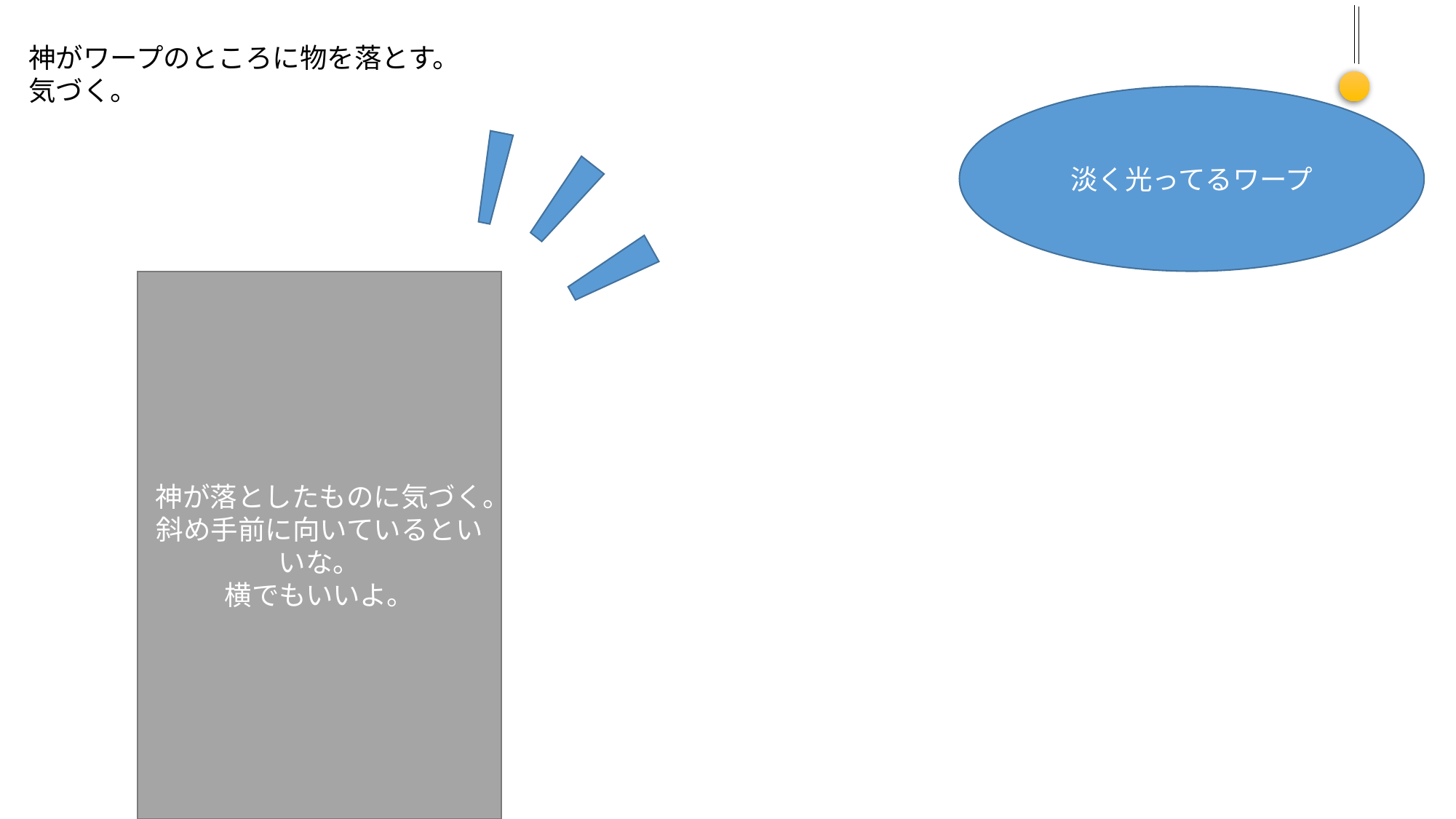

神がワープのところに物を落とす。
気づく。

淡く光ってるワープ

神が落としたものに気づく。
斜め手前に向いているといいな。
横でもいいよ。